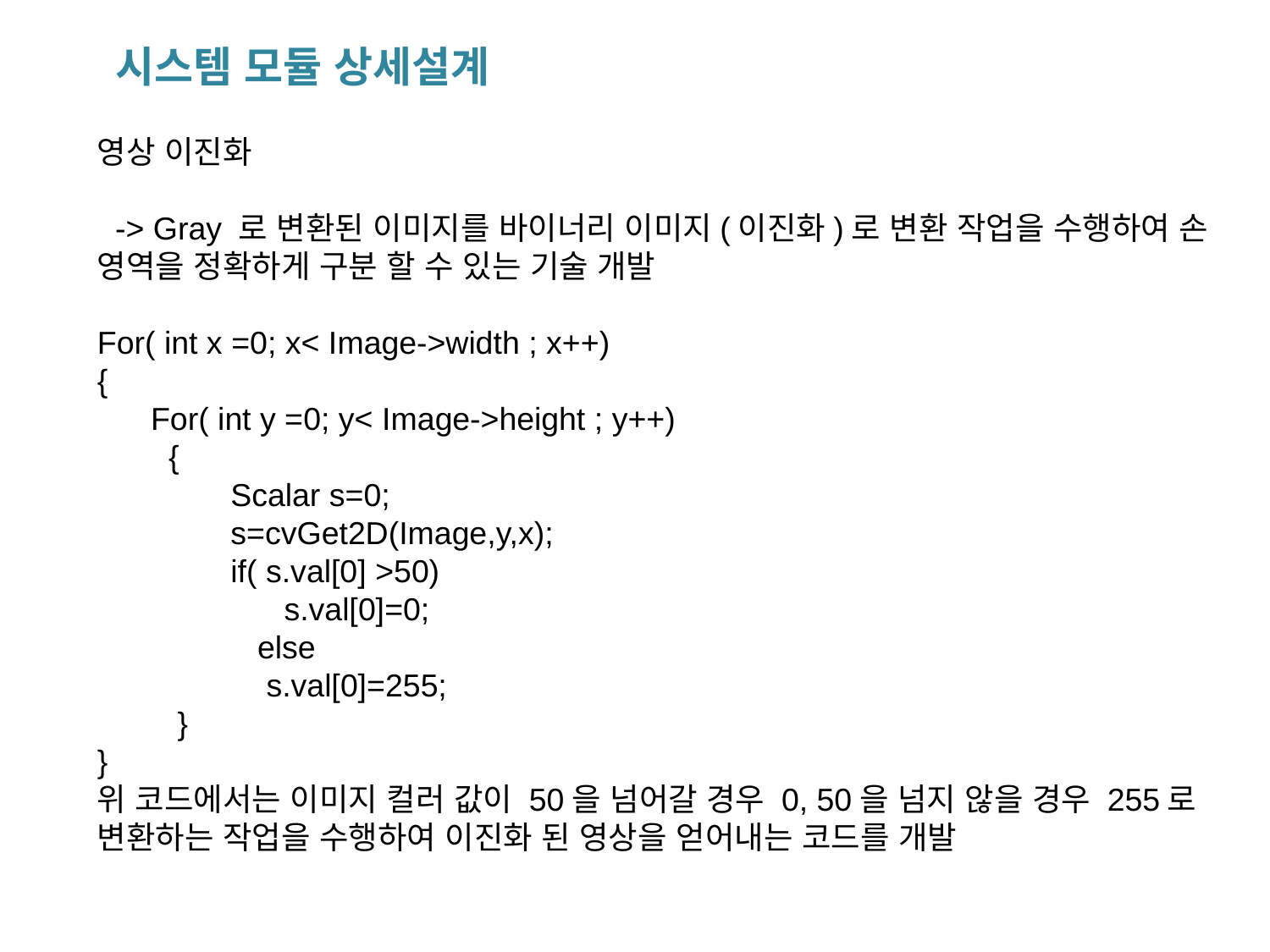

시스템 모듈 상세설계
영상 이진화

  -> Gray 로 변환된 이미지를 바이너리 이미지(이진화)로 변환 작업을 수행하여 손 영역을 정확하게 구분 할 수 있는 기술 개발

For( int x =0; x< Image->width ; x++)
{
      For( int y =0; y< Image->height ; y++)
        {
               Scalar s=0;
               s=cvGet2D(Image,y,x);
               if( s.val[0] >50)
                     s.val[0]=0;
                  else
                   s.val[0]=255;
         }
}
위 코드에서는 이미지 컬러 값이 50을 넘어갈 경우 0, 50을 넘지 않을 경우 255로 변환하는 작업을 수행하여 이진화 된 영상을 얻어내는 코드를 개발